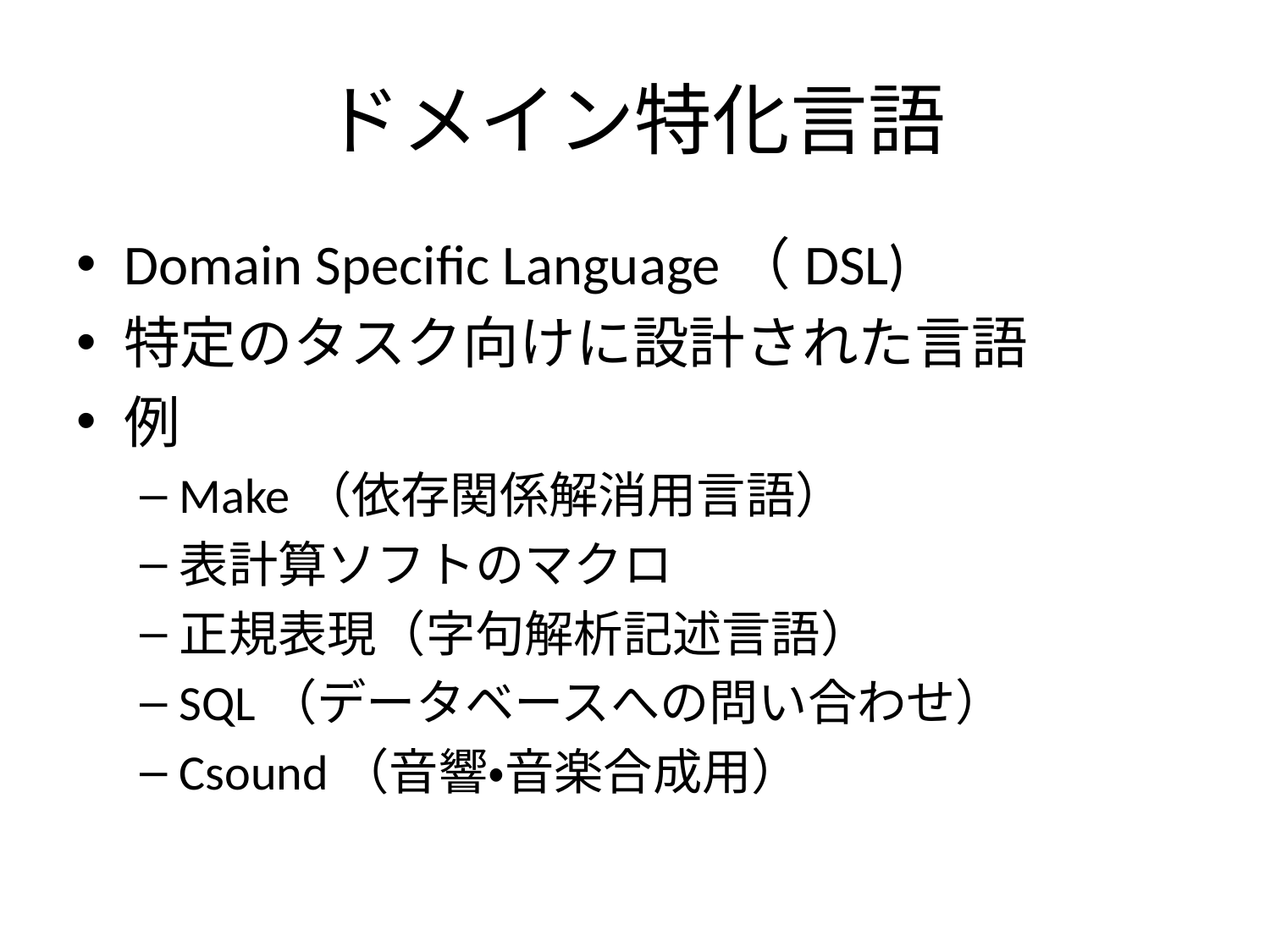

# ドメイン特化言語
Domain Specific Language（DSL)
特定のタスク向けに設計された言語
例
Make（依存関係解消用言語）
表計算ソフトのマクロ
正規表現（字句解析記述言語）
SQL（データベースへの問い合わせ）
Csound（音響・音楽合成用）